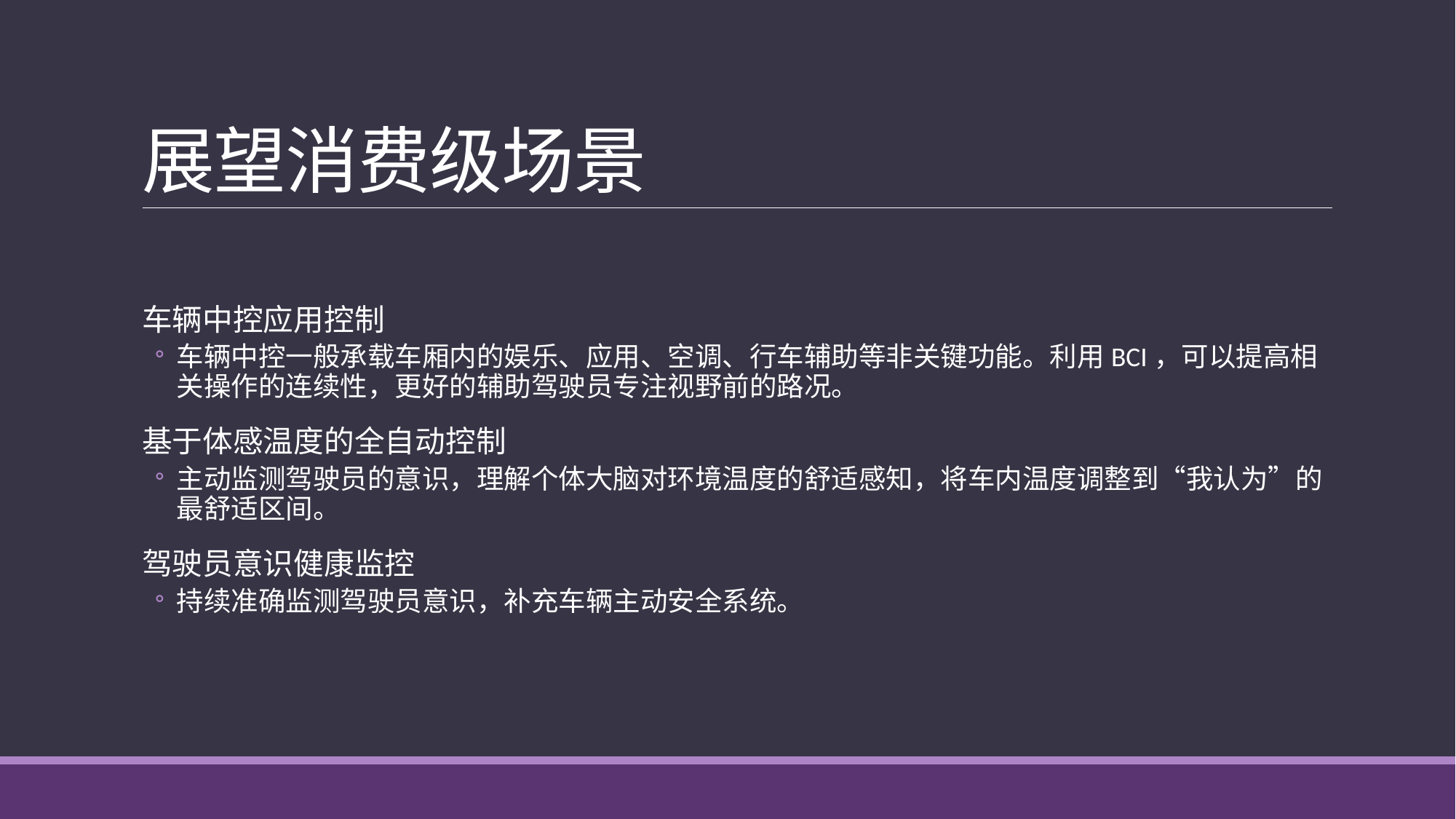

# 展望消费级场景
车辆中控应用控制
车辆中控一般承载车厢内的娱乐、应用、空调、行车辅助等非关键功能。利用BCI，可以提高相关操作的连续性，更好的辅助驾驶员专注视野前的路况。
基于体感温度的全自动控制
主动监测驾驶员的意识，理解个体大脑对环境温度的舒适感知，将车内温度调整到“我认为”的最舒适区间。
驾驶员意识健康监控
持续准确监测驾驶员意识，补充车辆主动安全系统。